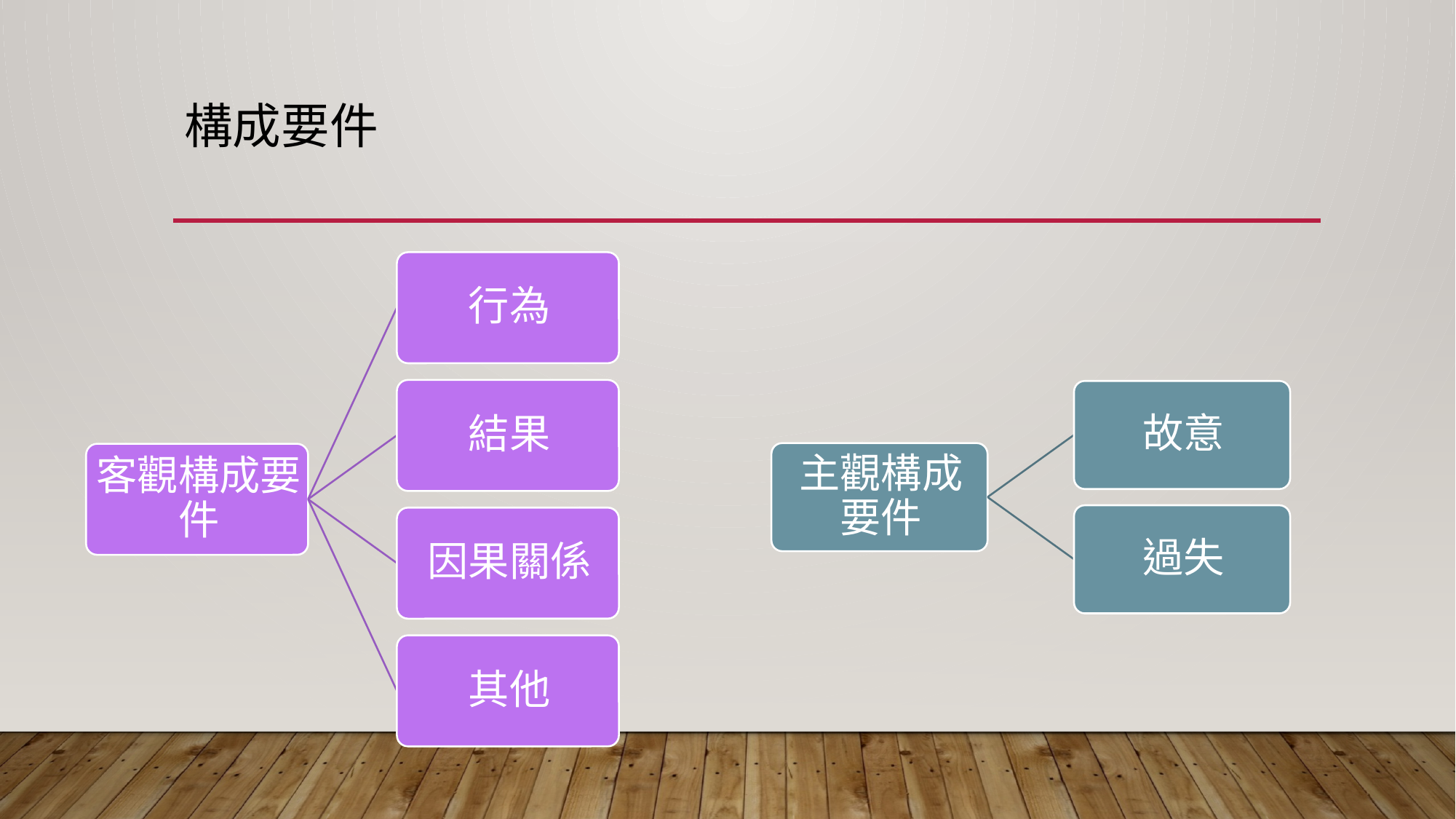

# 構成要件
客觀構成要件

行為

結果

因果關係

其他
主觀構成要件

故意

過失